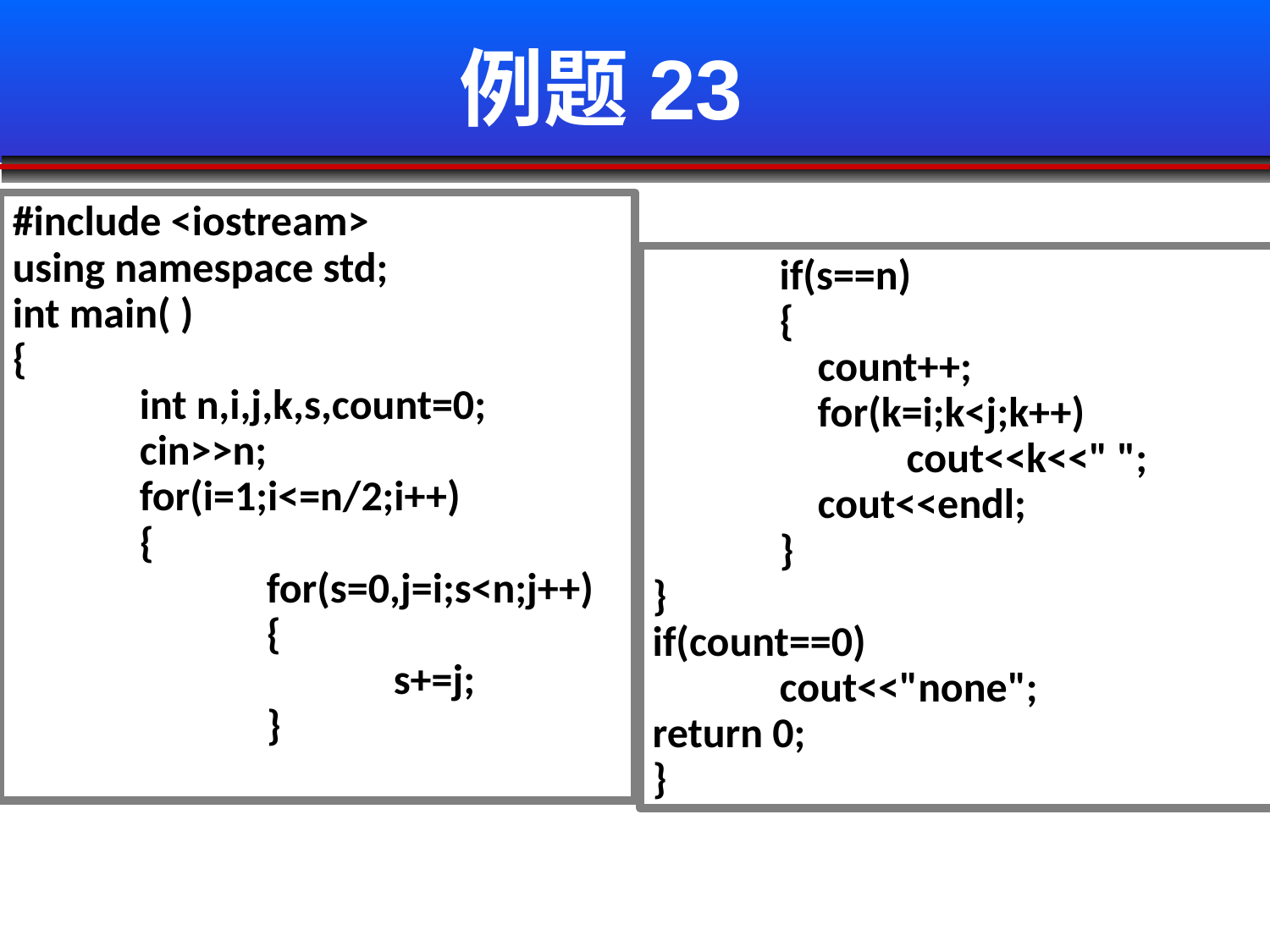

例题23

#include <iostream>
using namespace std;
int main( )
{
	int n,i,j,k,s,count=0;
	cin>>n;
	for(i=1;i<=n/2;i++)
	{
		for(s=0,j=i;s<n;j++)
		{
			s+=j;
		}

	if(s==n)
	{
	    count++;	  	 	    for(k=i;k<j;k++)
		cout<<k<<" ";
	    cout<<endl;
	}
}
if(count==0)
	cout<<"none";
return 0;
}